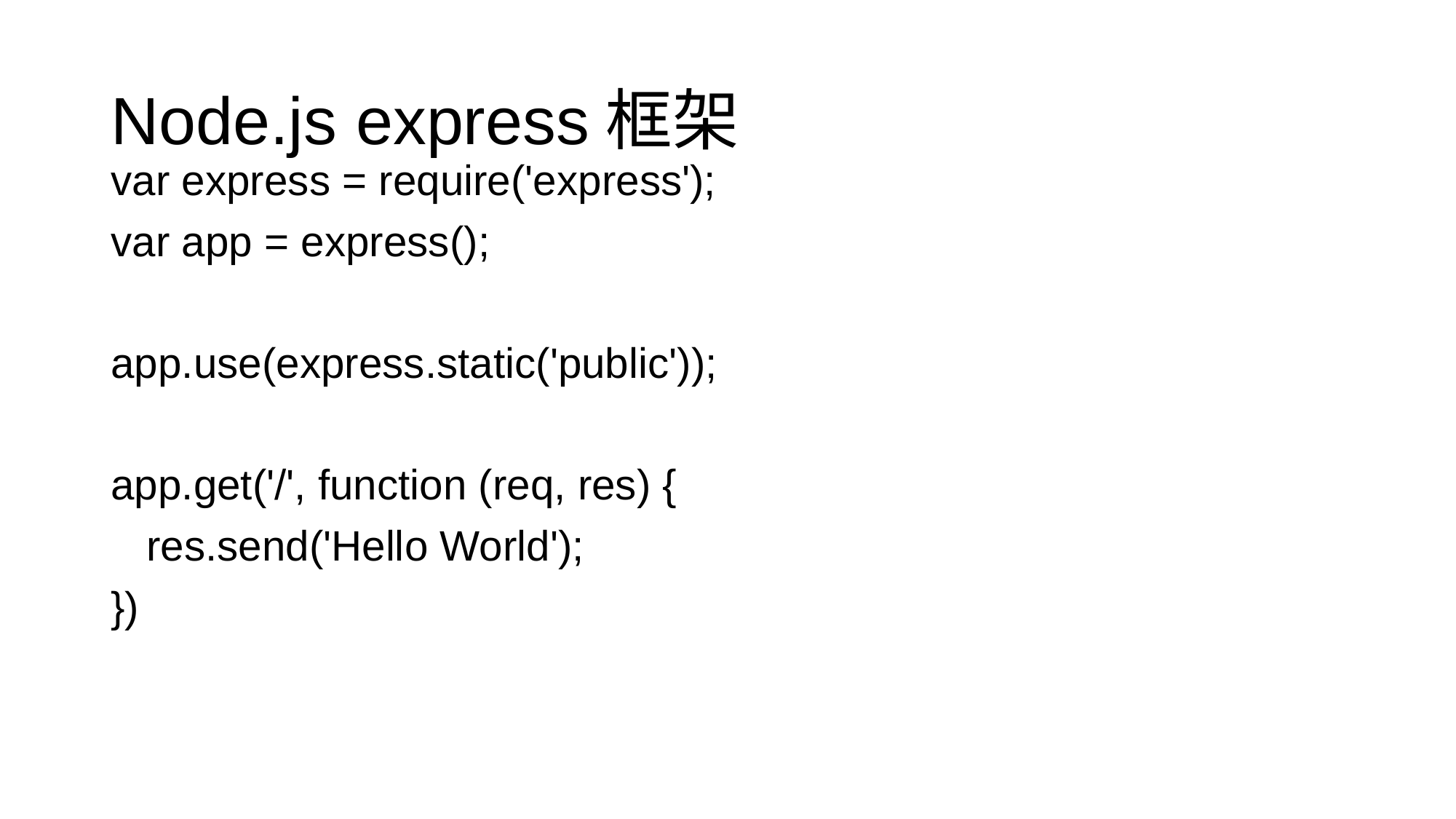

# Node.js express框架
var express = require('express');
var app = express();

app.use(express.static('public'));

app.get('/', function (req, res) {
   res.send('Hello World');
})